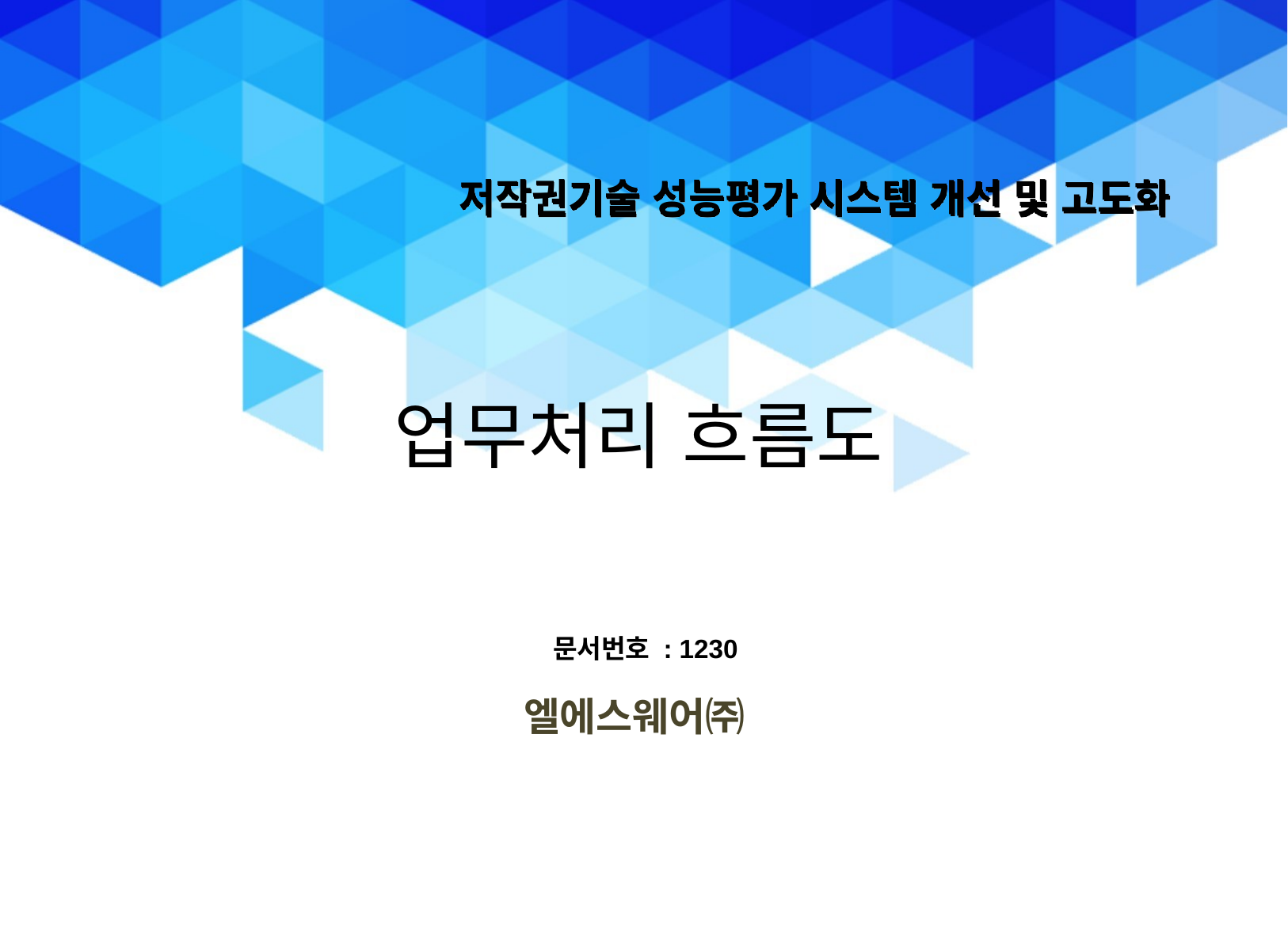

저작권기술 성능평가 시스템 개선 및 고도화
업무처리 흐름도
문서번호 : 1230
엘에스웨어㈜